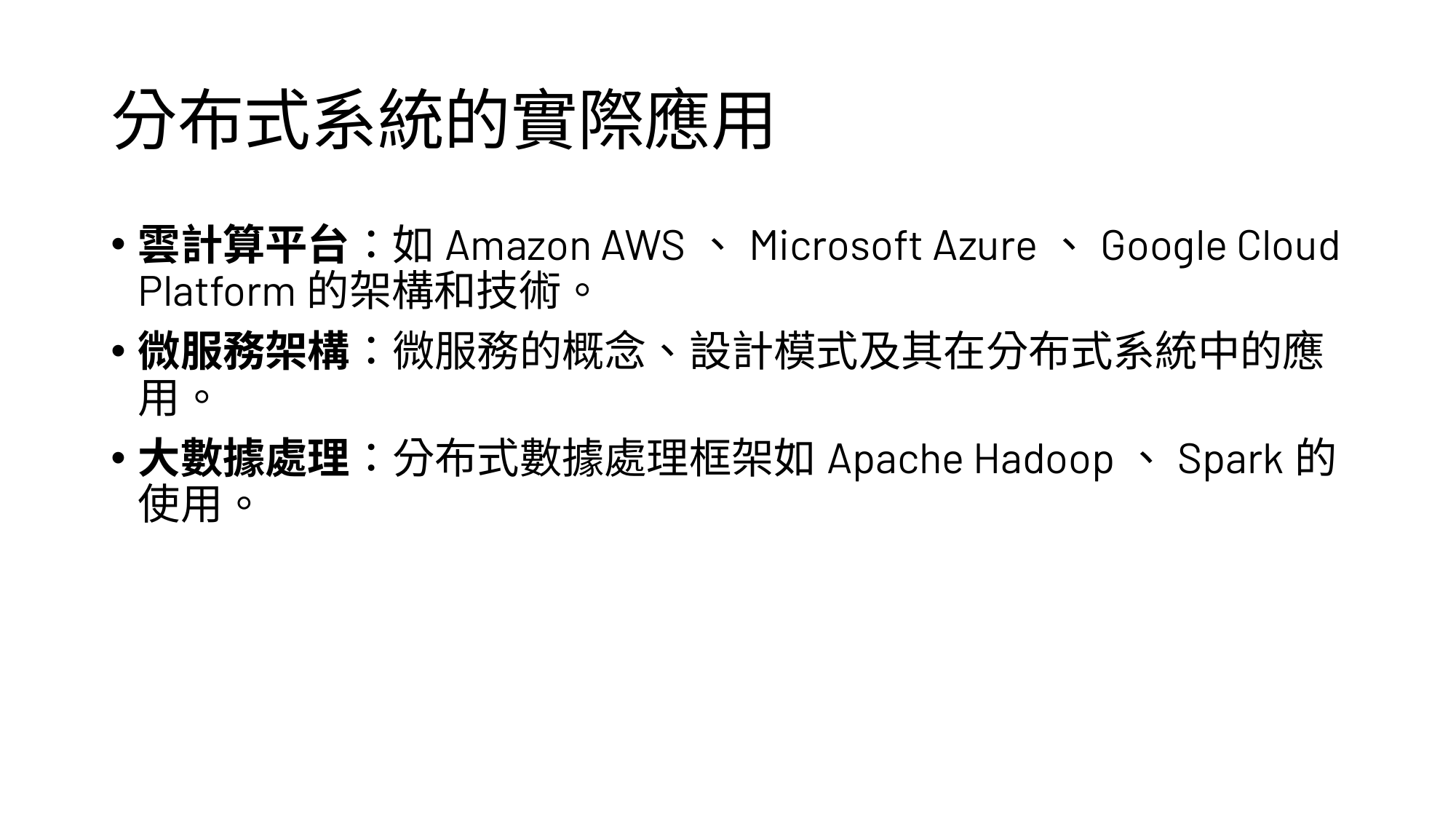

# 分布式系統的實際應用
雲計算平台：如Amazon AWS、Microsoft Azure、Google Cloud Platform的架構和技術。
微服務架構：微服務的概念、設計模式及其在分布式系統中的應用。
大數據處理：分布式數據處理框架如Apache Hadoop、Spark的使用。